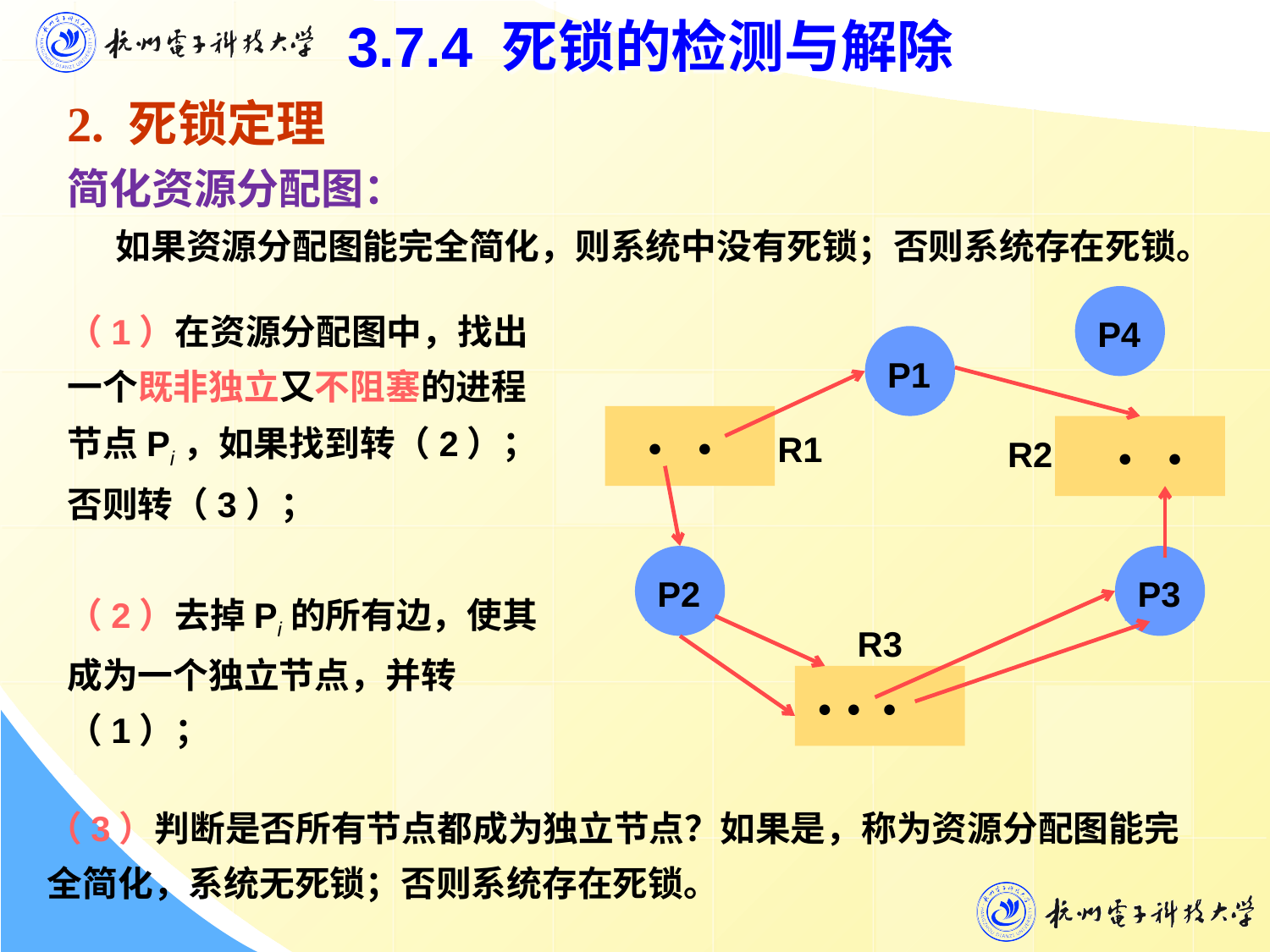

3.7.4 死锁的检测与解除
2. 死锁定理
简化资源分配图：
    如果资源分配图能完全简化，则系统中没有死锁；否则系统存在死锁。

（1）在资源分配图中，找出一个既非独立又不阻塞的进程节点Pi，如果找到转（2）；否则转（3）；
P4

P1

R1
R2
●     ●
●     ●

P2
P3
（2）去掉Pi的所有边，使其成为一个独立节点，并转（1）；
R3

●  ●   ●
（3）判断是否所有节点都成为独立节点？如果是，称为资源分配图能完全简化，系统无死锁；否则系统存在死锁。